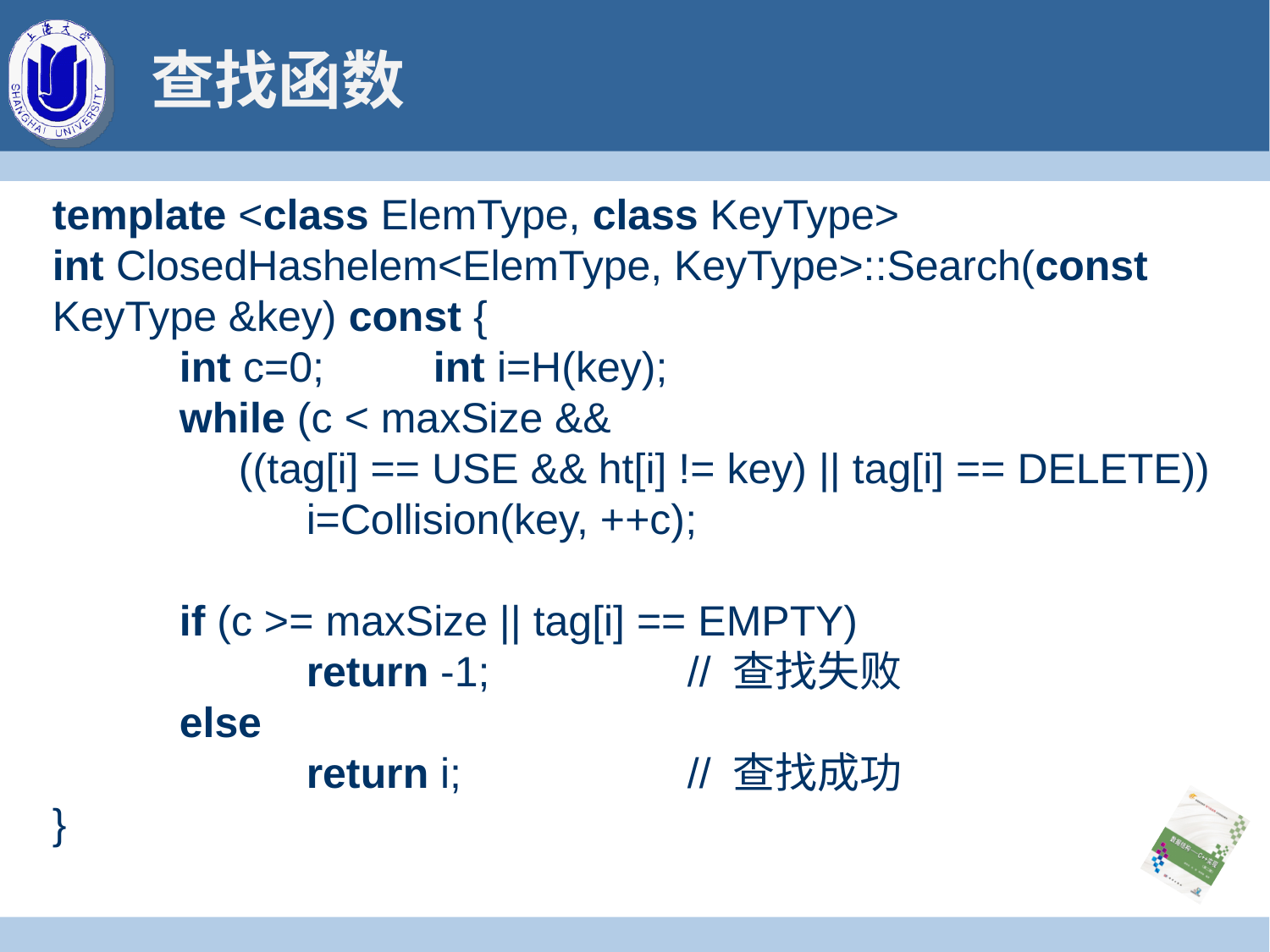

# 查找函数
template <class ElemType, class KeyType>
int ClosedHashelem<ElemType, KeyType>::Search(const KeyType &key) const {
	int c=0;	int i=H(key);
	while (c < maxSize &&
	     ((tag[i] == USE && ht[i] != key) || tag[i] == DELETE))
		i=Collision(key, ++c);

	if (c >= maxSize || tag[i] == EMPTY)
		return -1;		// 查找失败
	else
		return i;		// 查找成功
}